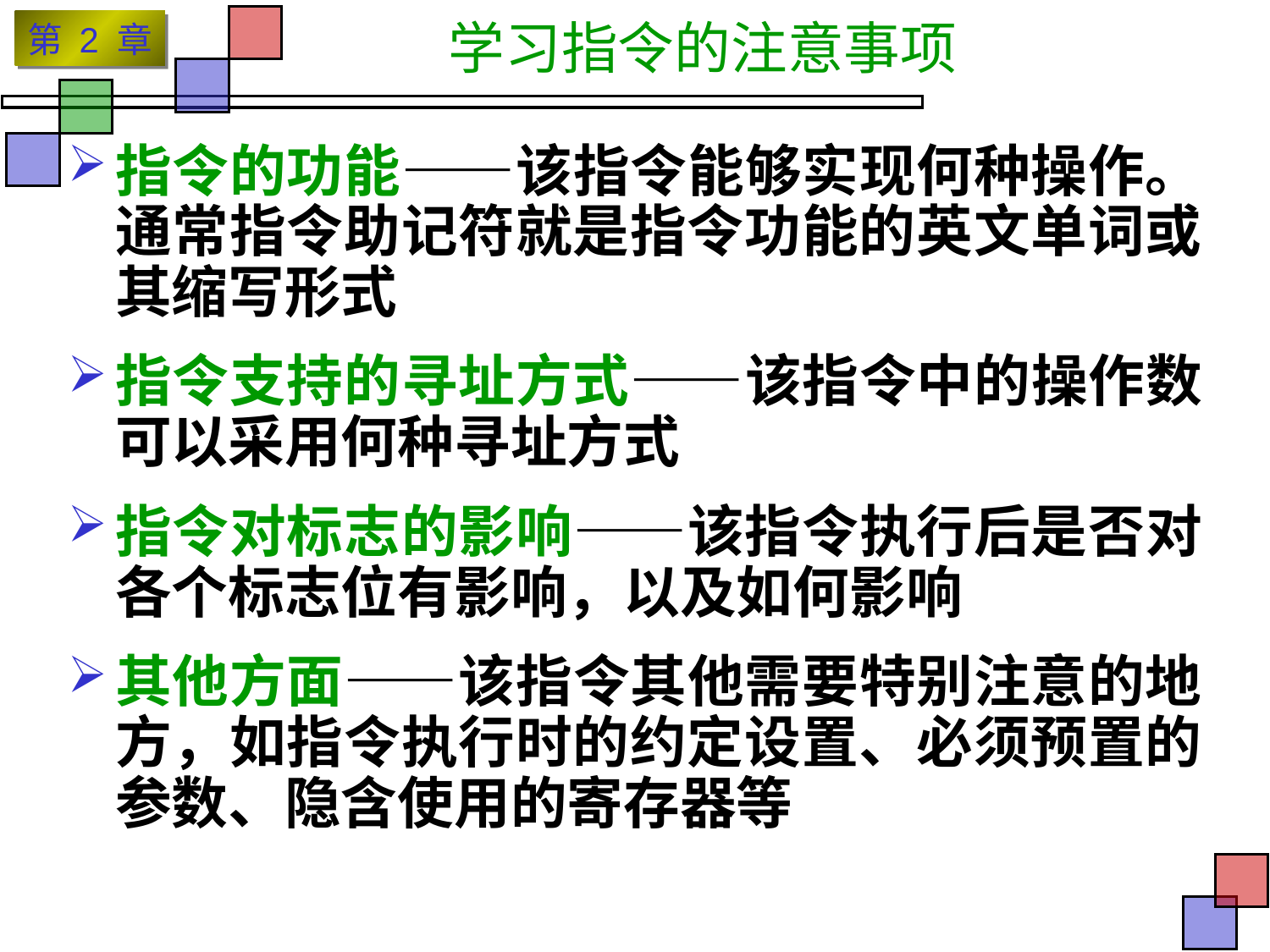

# 学习指令的注意事项
指令的功能——该指令能够实现何种操作。通常指令助记符就是指令功能的英文单词或其缩写形式
指令支持的寻址方式——该指令中的操作数可以采用何种寻址方式
指令对标志的影响——该指令执行后是否对各个标志位有影响，以及如何影响
其他方面——该指令其他需要特别注意的地方，如指令执行时的约定设置、必须预置的参数、隐含使用的寄存器等